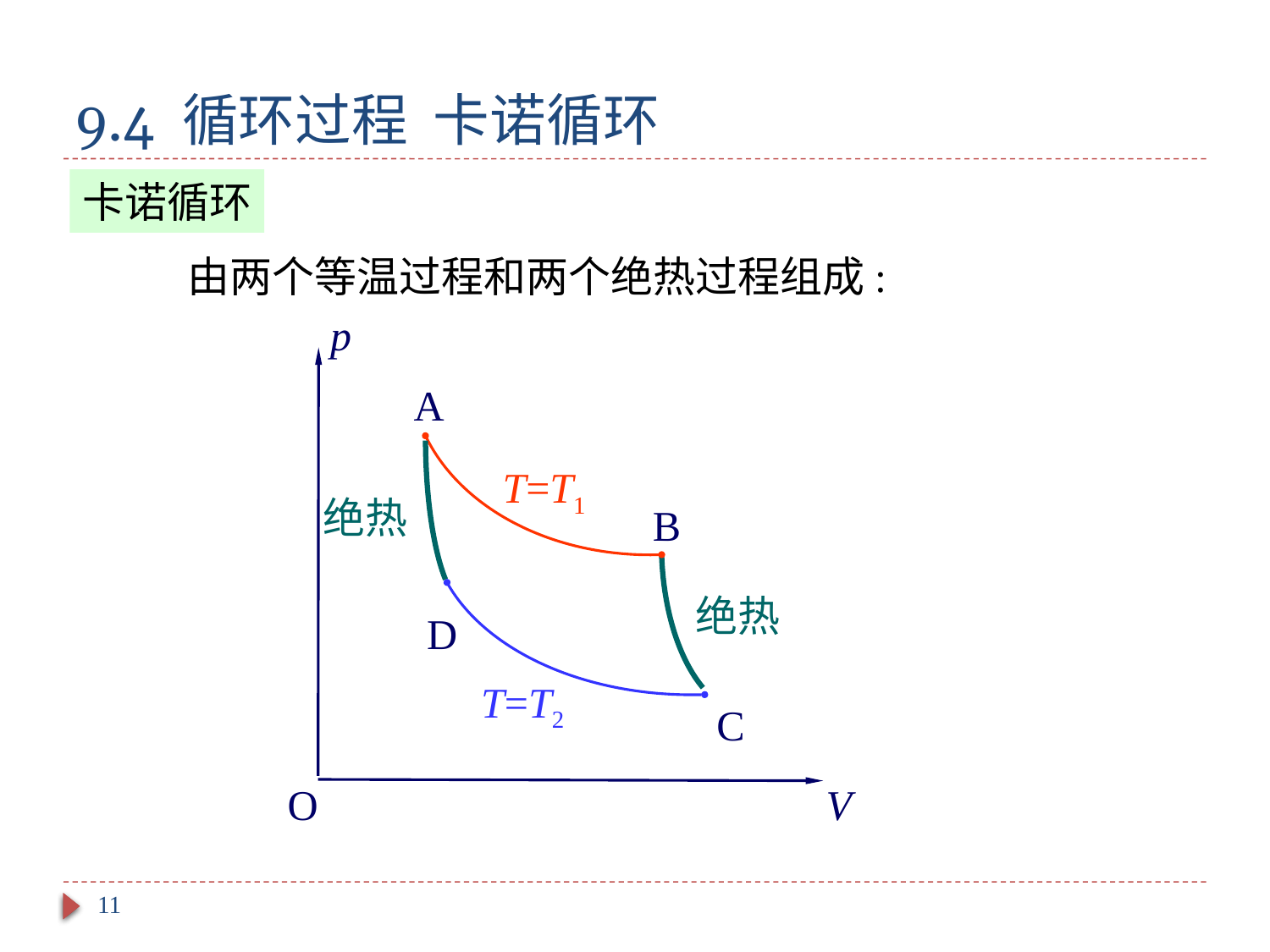

# 9.4 循环过程  卡诺循环
卡诺循环
由两个等温过程和两个绝热过程组成:
 p

A

T=T1
绝热
 B

绝热
  D
T=T2
C
 O                                                V

11